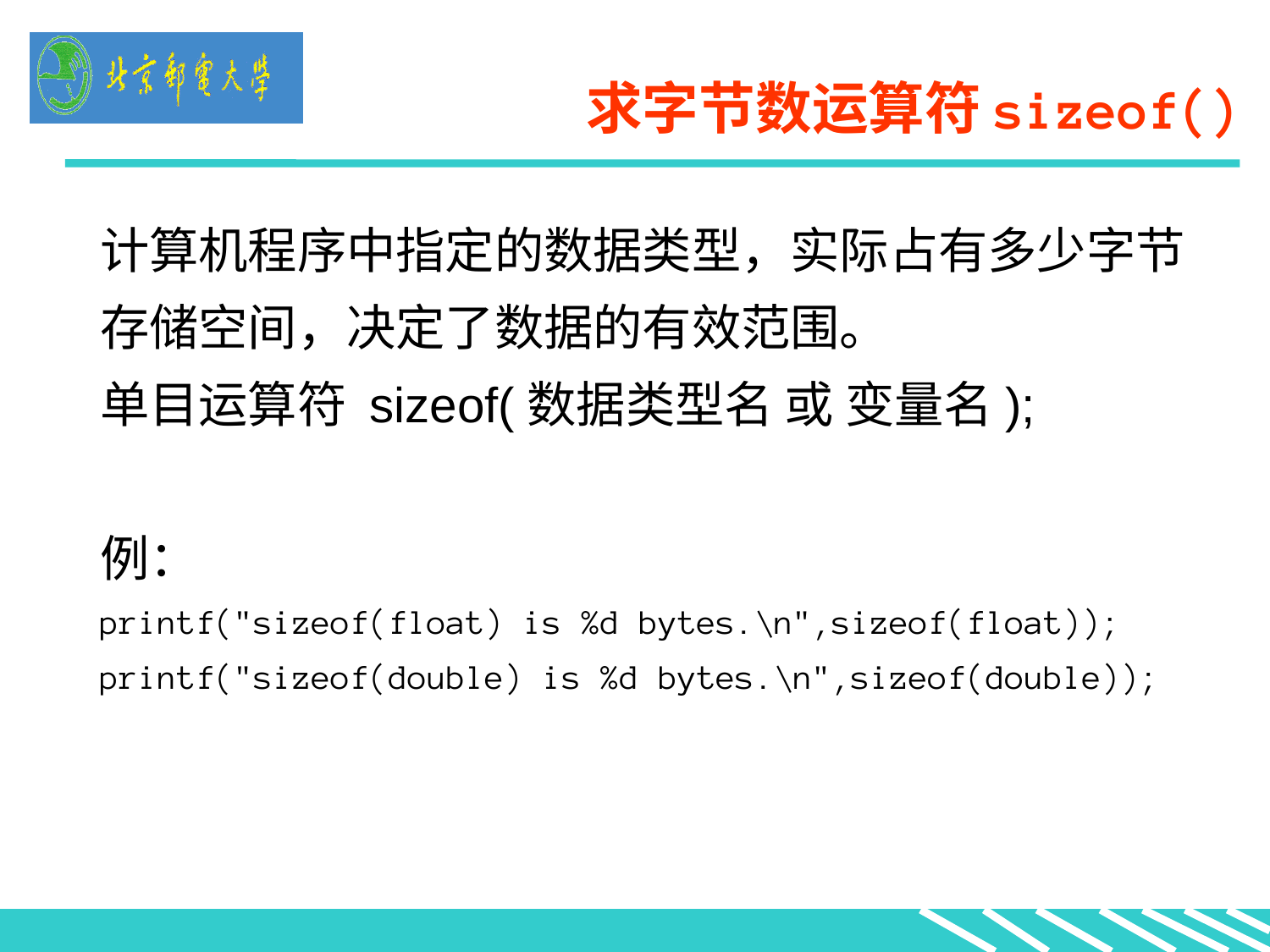

求字节数运算符sizeof()
计算机程序中指定的数据类型，实际占有多少字节存储空间，决定了数据的有效范围。
单目运算符 sizeof(数据类型名 或 变量名);

例：
printf("sizeof(float) is %d bytes.\n",sizeof(float));
printf("sizeof(double) is %d bytes.\n",sizeof(double));